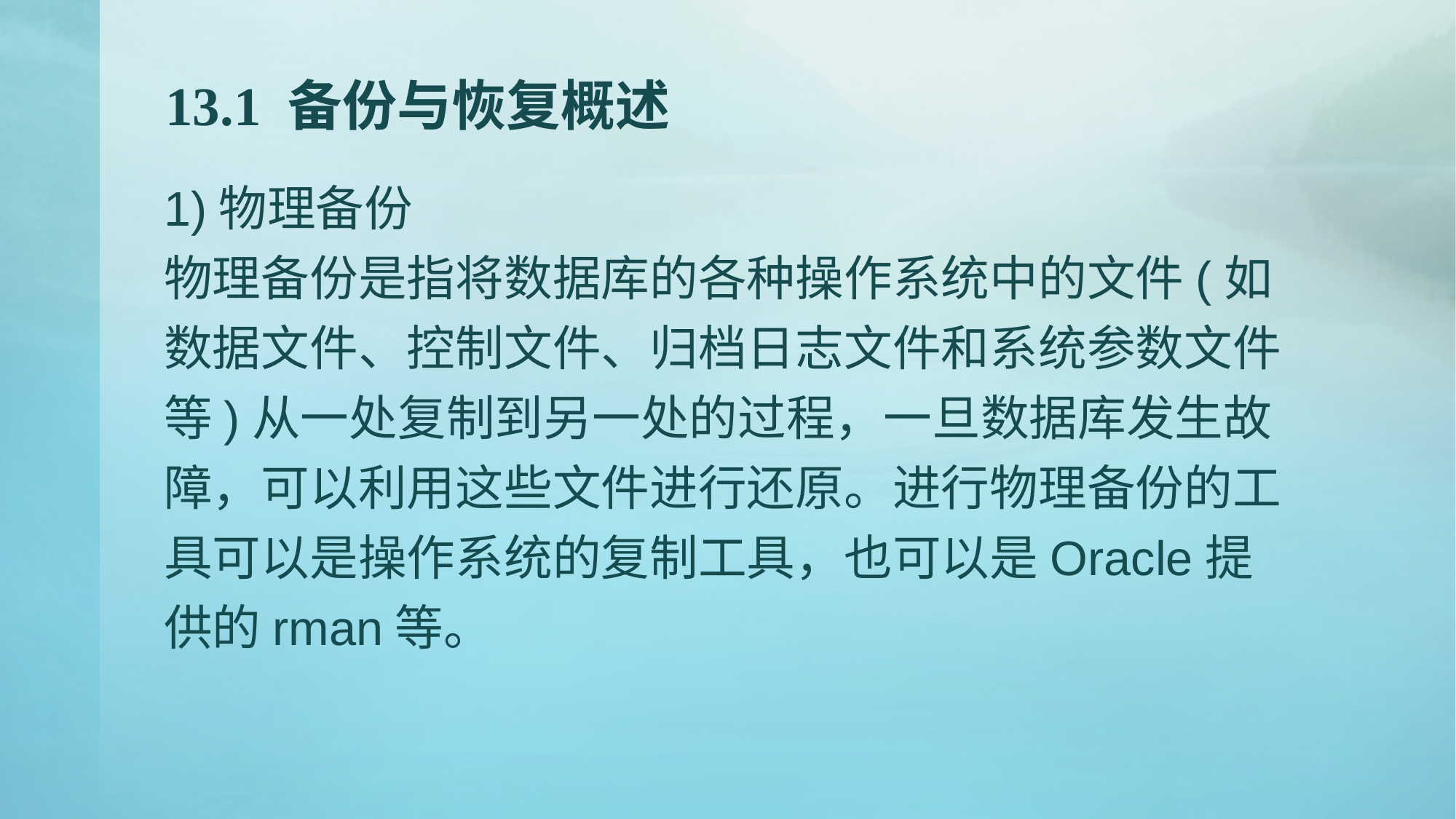

# 13.1 备份与恢复概述
1)物理备份
物理备份是指将数据库的各种操作系统中的文件(如数据文件、控制文件、归档日志文件和系统参数文件等)从一处复制到另一处的过程，一旦数据库发生故障，可以利用这些文件进行还原。进行物理备份的工具可以是操作系统的复制工具，也可以是Oracle提供的rman等。